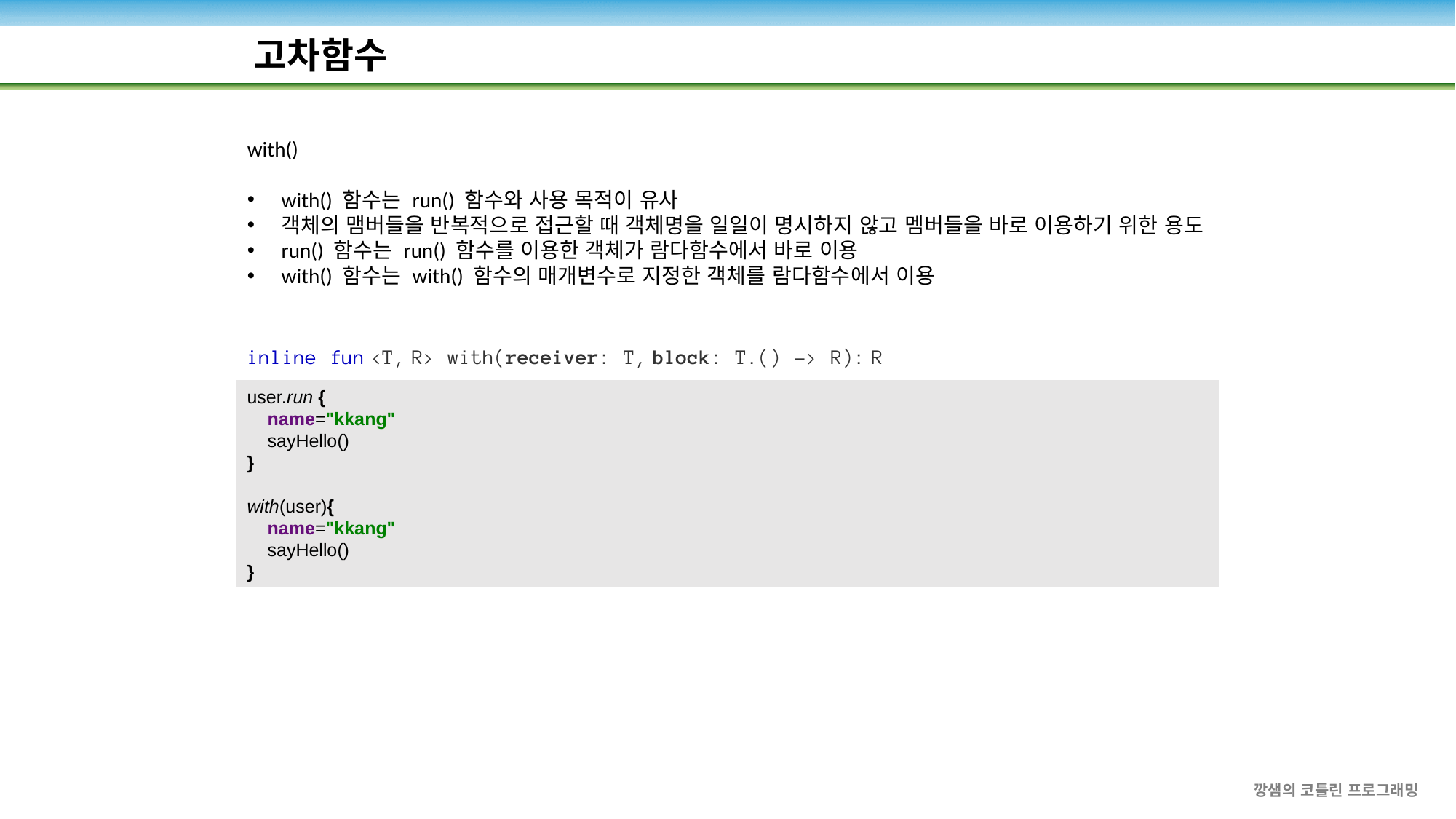

고차함수
with()

with() 함수는 run() 함수와 사용 목적이 유사
객체의 맴버들을 반복적으로 접근할 때 객체명을 일일이 명시하지 않고 멤버들을 바로 이용하기 위한 용도
run() 함수는 run() 함수를 이용한 객체가 람다함수에서 바로 이용
with() 함수는 with() 함수의 매개변수로 지정한 객체를 람다함수에서 이용
inline fun <T, R> with(receiver: T, block: T.() -> R): R

user.run {
    name="kkang"
    sayHello()
}
with(user){
    name="kkang"
    sayHello()
}